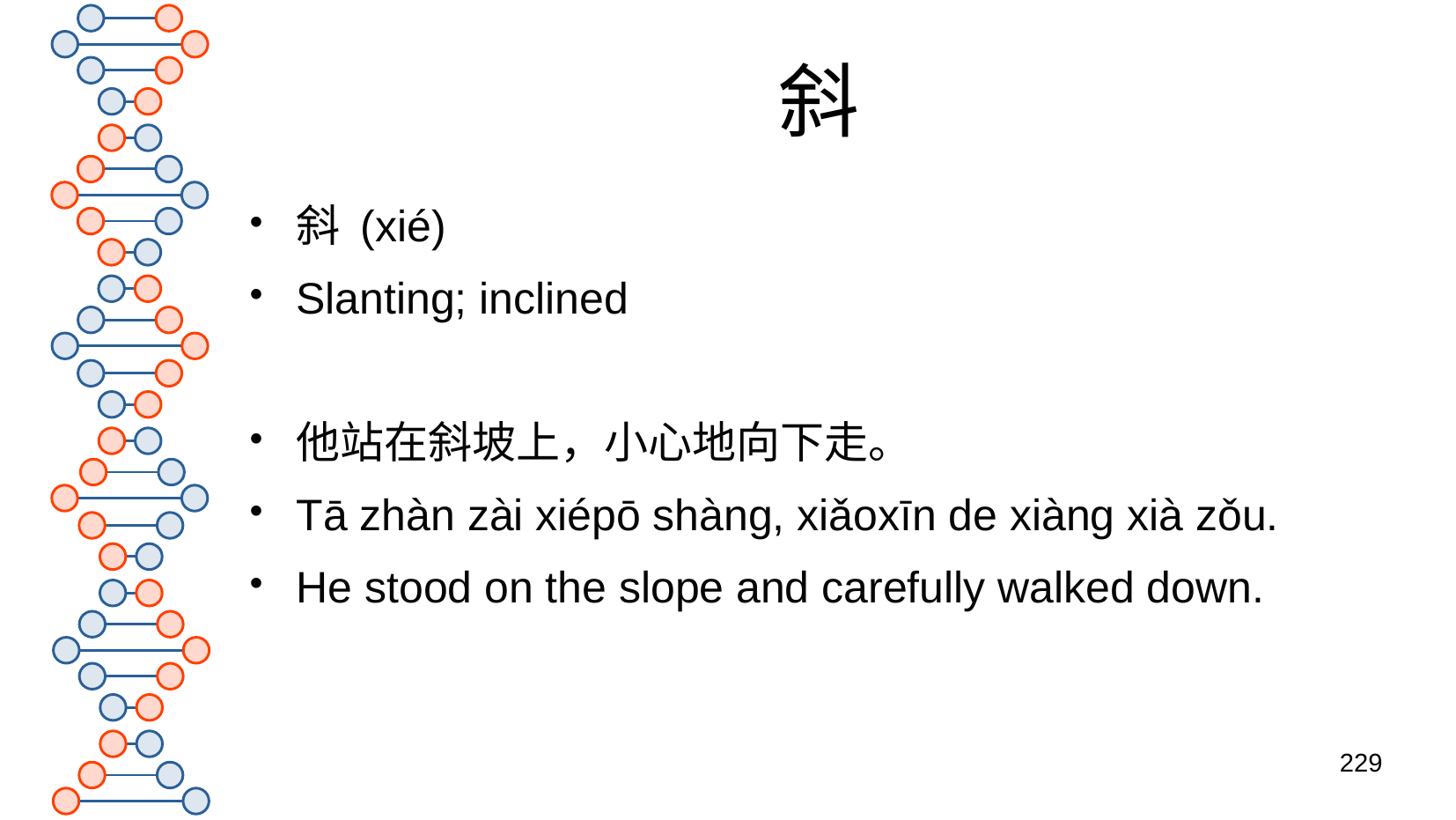

# 斜
斜 (xié)
Slanting; inclined

他站在斜坡上，小心地向下走。
Tā zhàn zài xiépō shàng, xiǎoxīn de xiàng xià zǒu.
He stood on the slope and carefully walked down.

229